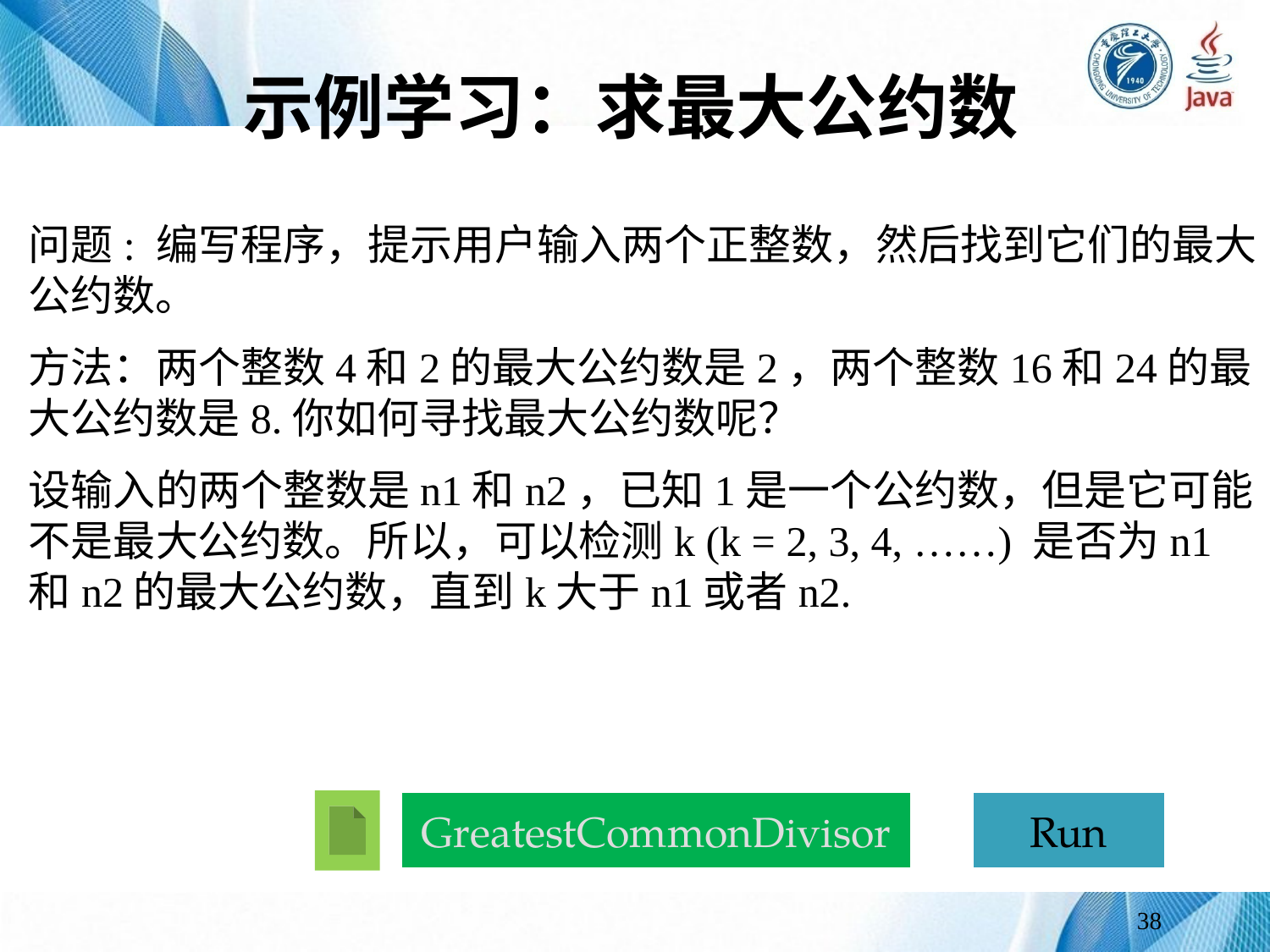

# 示例学习：求最大公约数
问题: 编写程序，提示用户输入两个正整数，然后找到它们的最大公约数。
方法：两个整数4和2的最大公约数是2，两个整数16和24的最大公约数是8.你如何寻找最大公约数呢？
设输入的两个整数是n1和n2，已知1是一个公约数，但是它可能不是最大公约数。所以，可以检测k (k = 2, 3, 4, ……) 是否为n1和n2的最大公约数，直到k大于n1或者n2.

GreatestCommonDivisor
Run
38